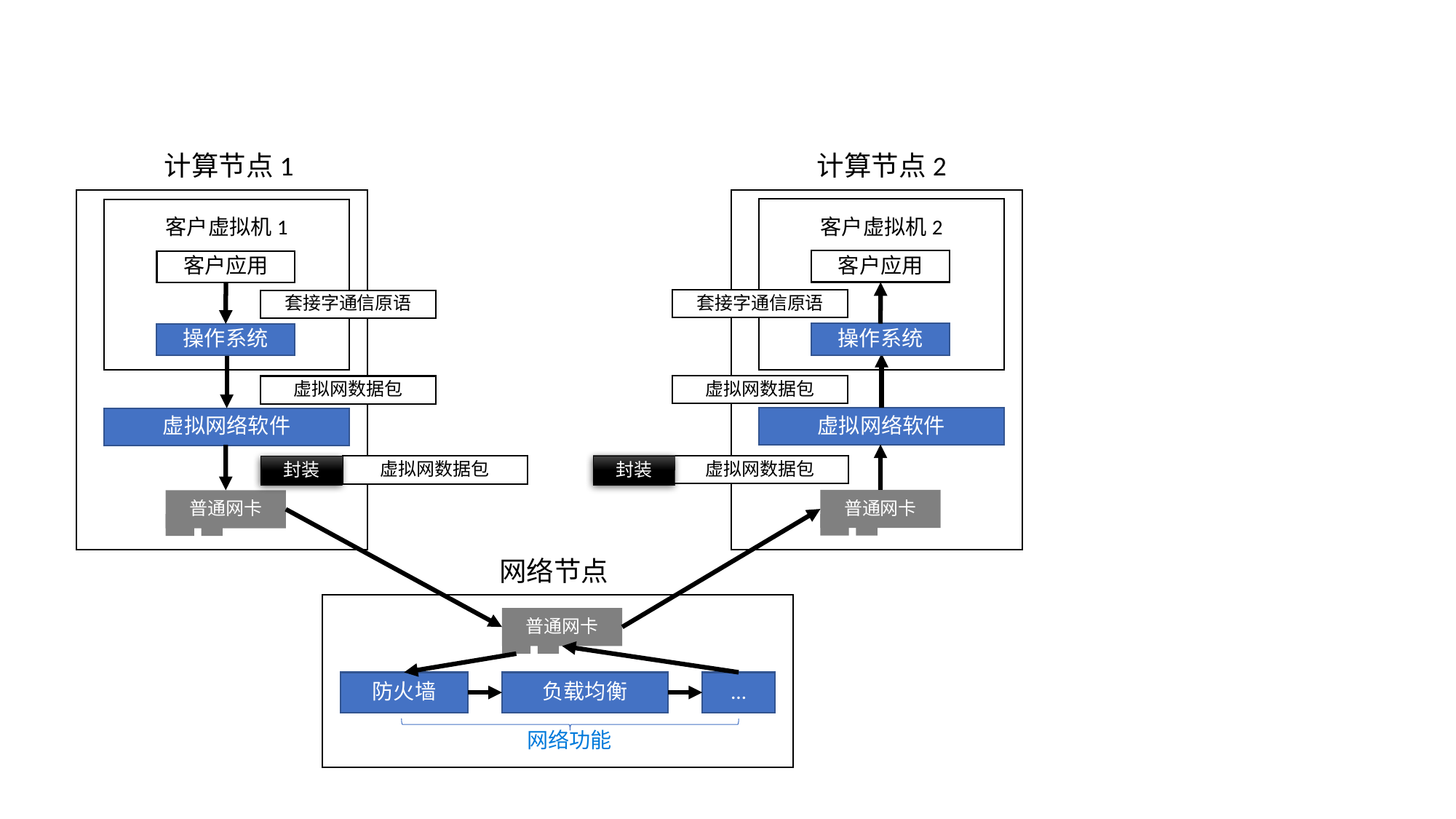

计算节点2
计算节点1

客户虚拟机2
客户虚拟机1
客户应用
客户应用
套接字通信原语
套接字通信原语
操作系统
操作系统
虚拟网数据包
虚拟网数据包
虚拟网络软件
虚拟网络软件
封装
虚拟网数据包
封装
虚拟网数据包
普通网卡

普通网卡

网络节点

普通网卡

防火墙
负载均衡
…
网络功能